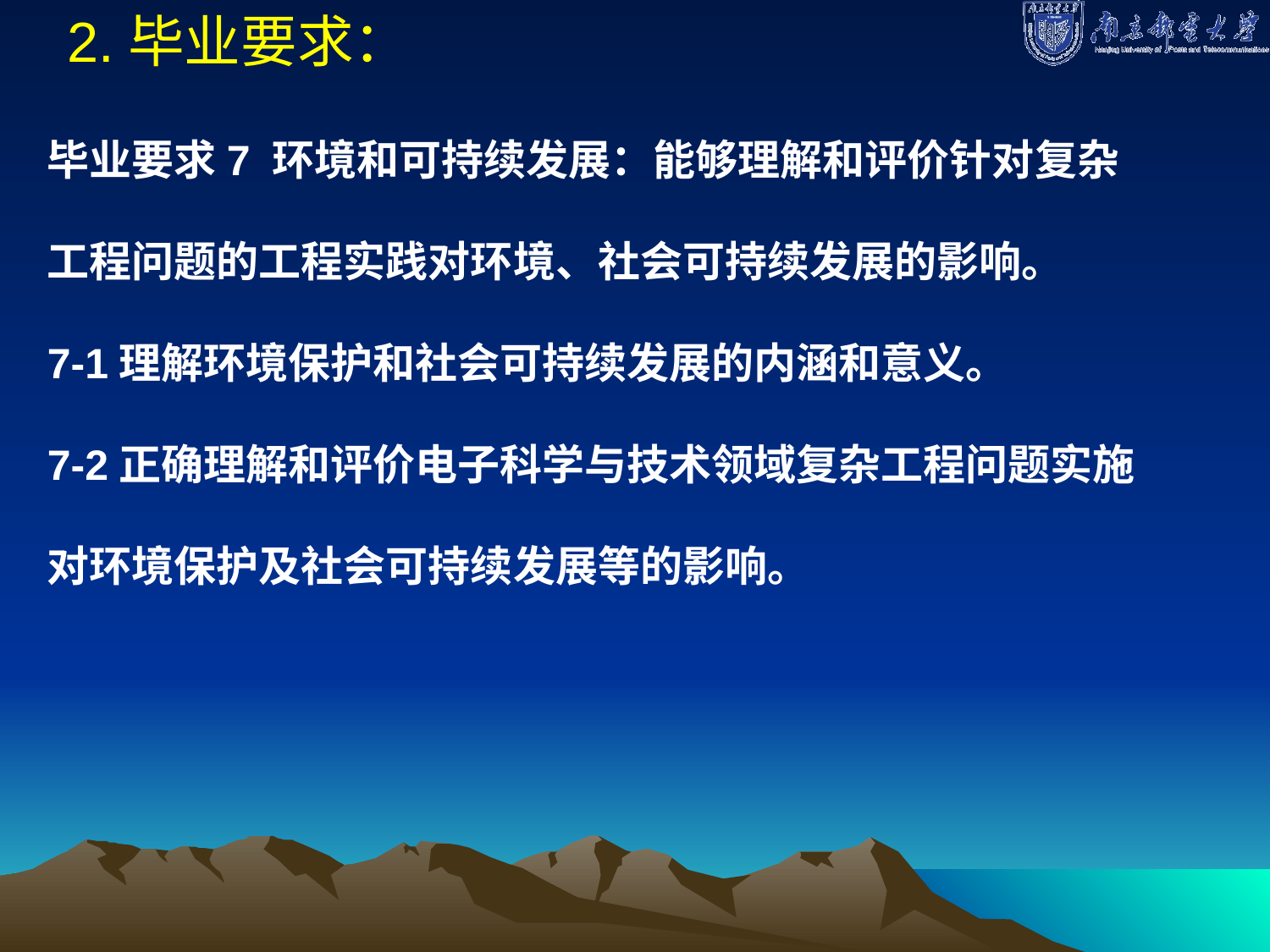

2.毕业要求：
毕业要求7 环境和可持续发展：能够理解和评价针对复杂工程问题的工程实践对环境、社会可持续发展的影响。
7-1理解环境保护和社会可持续发展的内涵和意义。
7-2正确理解和评价电子科学与技术领域复杂工程问题实施对环境保护及社会可持续发展等的影响。

13